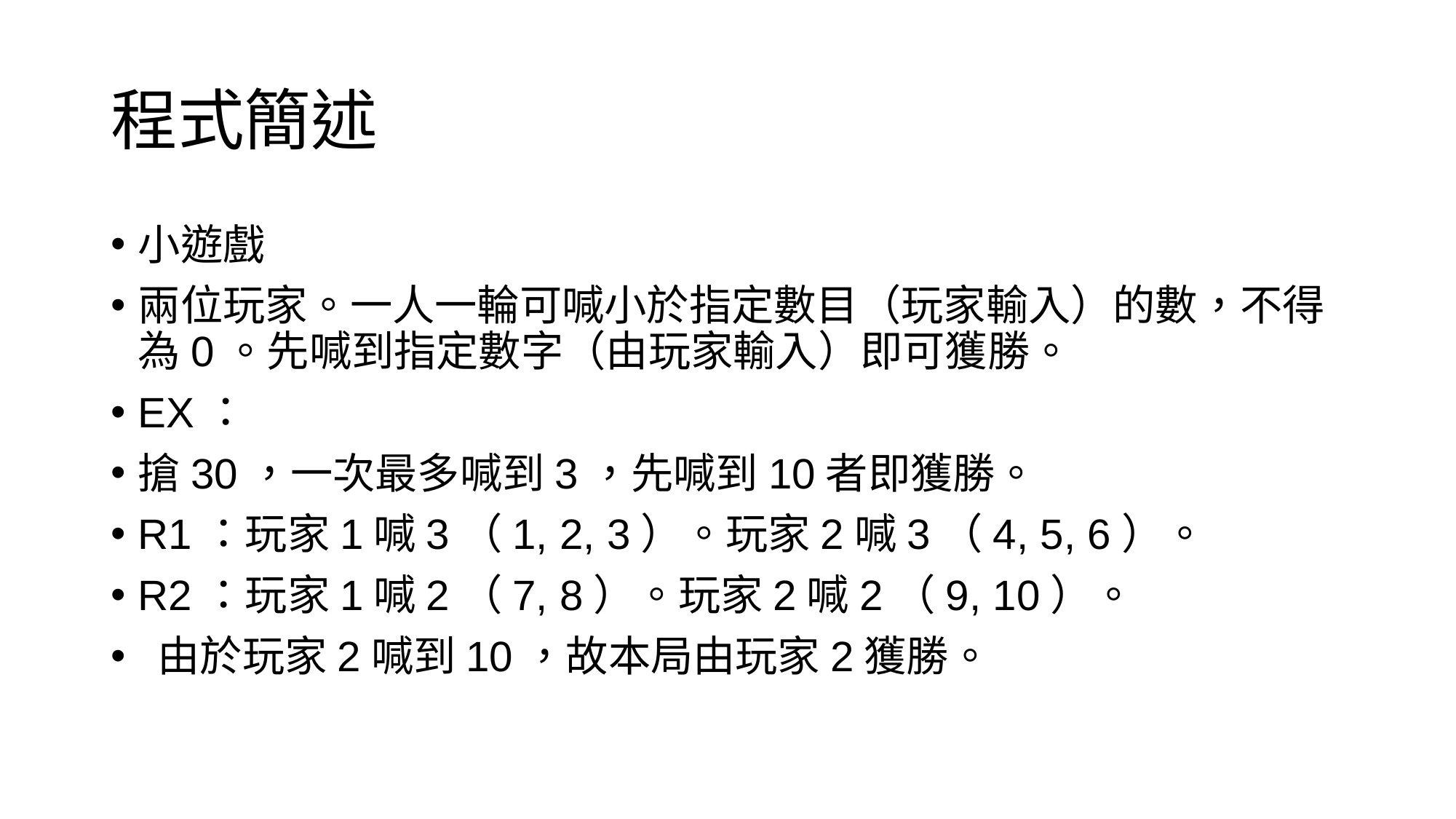

# 程式簡述
小遊戲
兩位玩家。一人一輪可喊小於指定數目（玩家輸入）的數，不得為0。先喊到指定數字（由玩家輸入）即可獲勝。
EX：
搶30，一次最多喊到3，先喊到10者即獲勝。
R1：玩家1喊3（1, 2, 3）。玩家2喊3（4, 5, 6）。
R2：玩家1喊2（7, 8）。玩家2喊2（9, 10）。
 由於玩家2喊到10，故本局由玩家2獲勝。